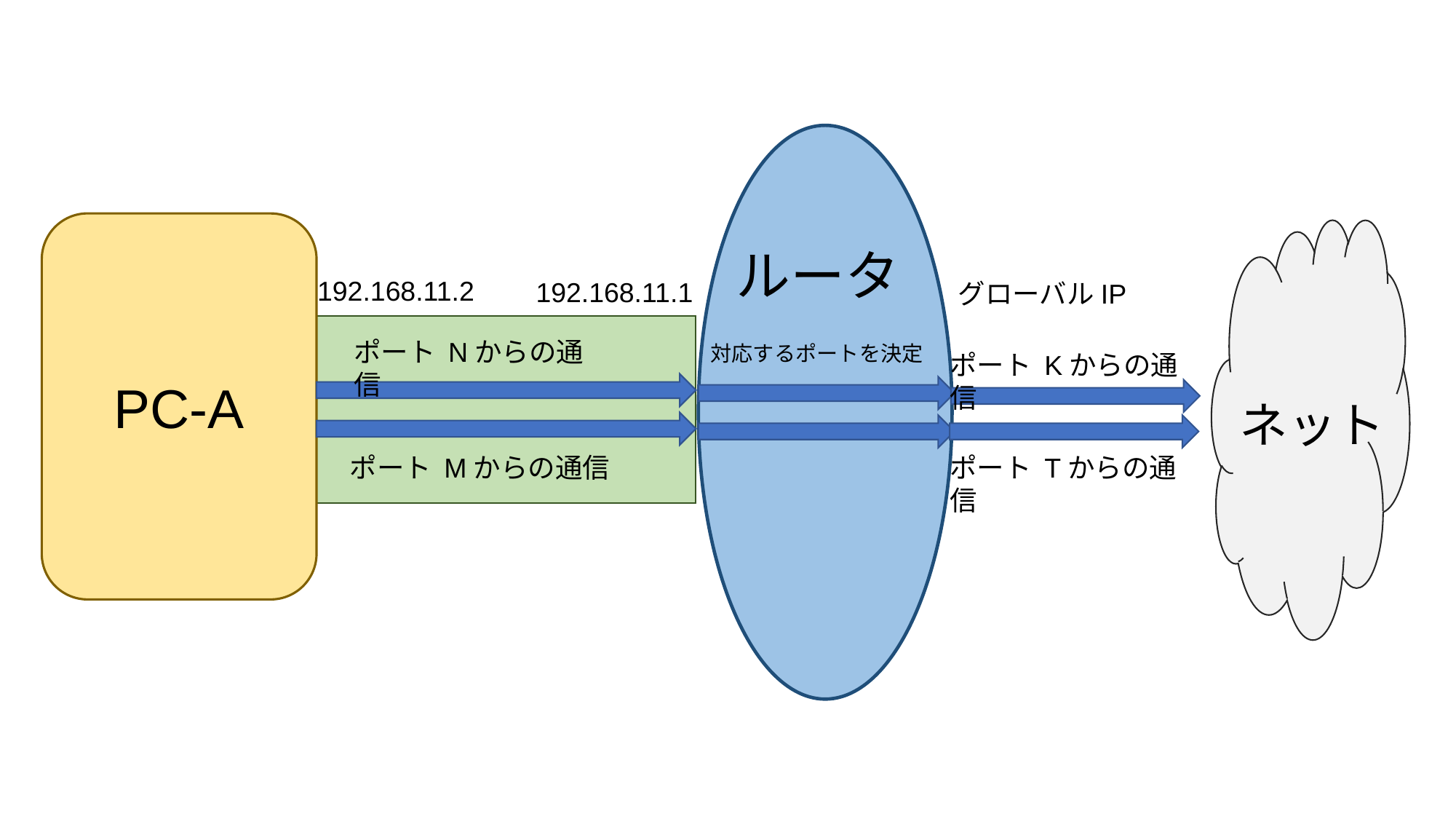

ルータ

PC-A

ネット
192.168.11.2
192.168.11.1
グローバルIP

ポート Nからの通信

ポート Mからの通信
対応するポートを決定
ポート Kからの通信

ポート Tからの通信